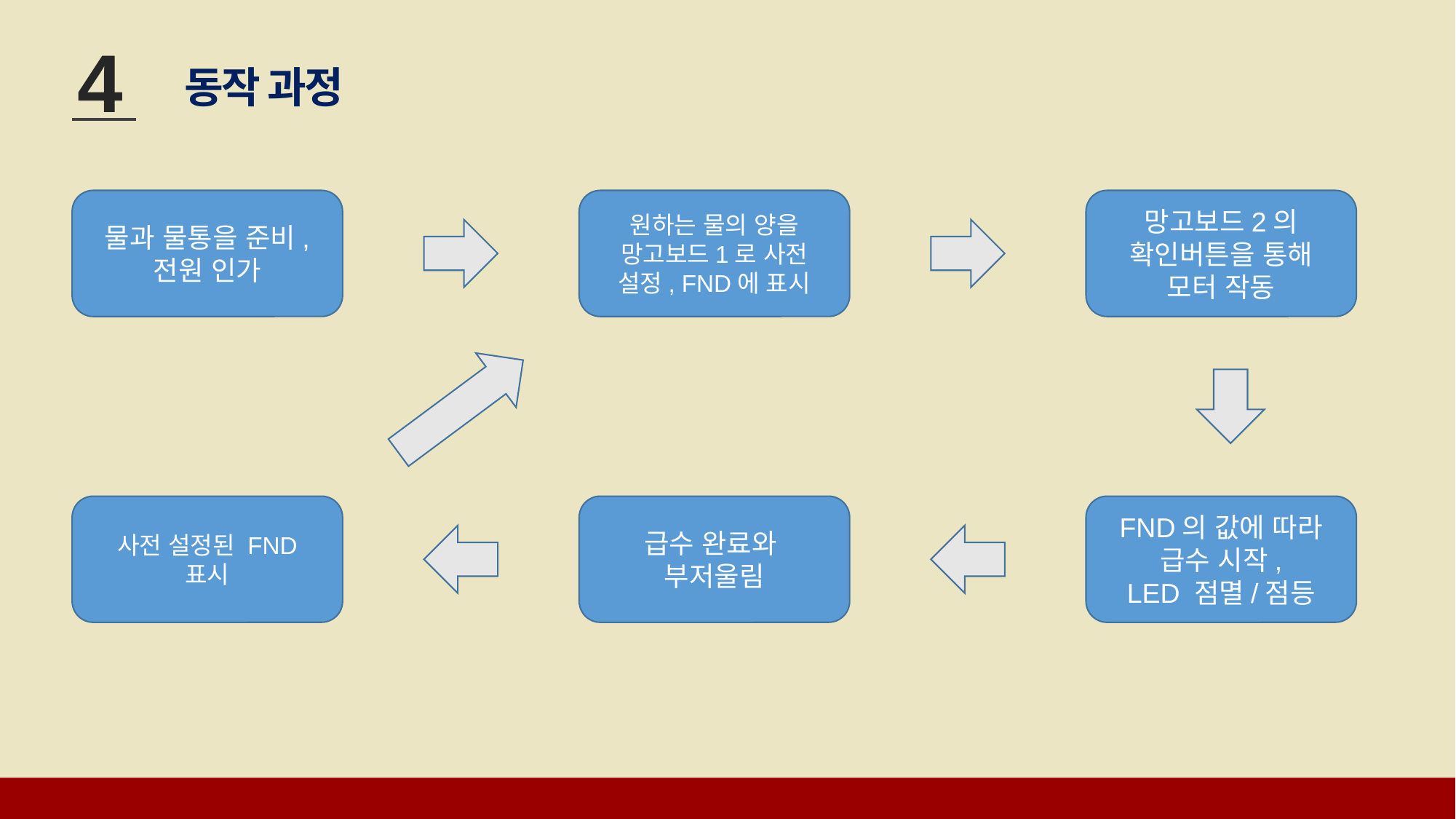

4
동작 과정
물과 물통을 준비, 전원 인가
원하는 물의 양을 망고보드1로 사전 설정, FND에 표시
망고보드2의 확인버튼을 통해 모터 작동

사전 설정된 FND
표시
급수 완료와
부저울림
FND의 값에 따라 급수 시작,
LED 점멸/점등